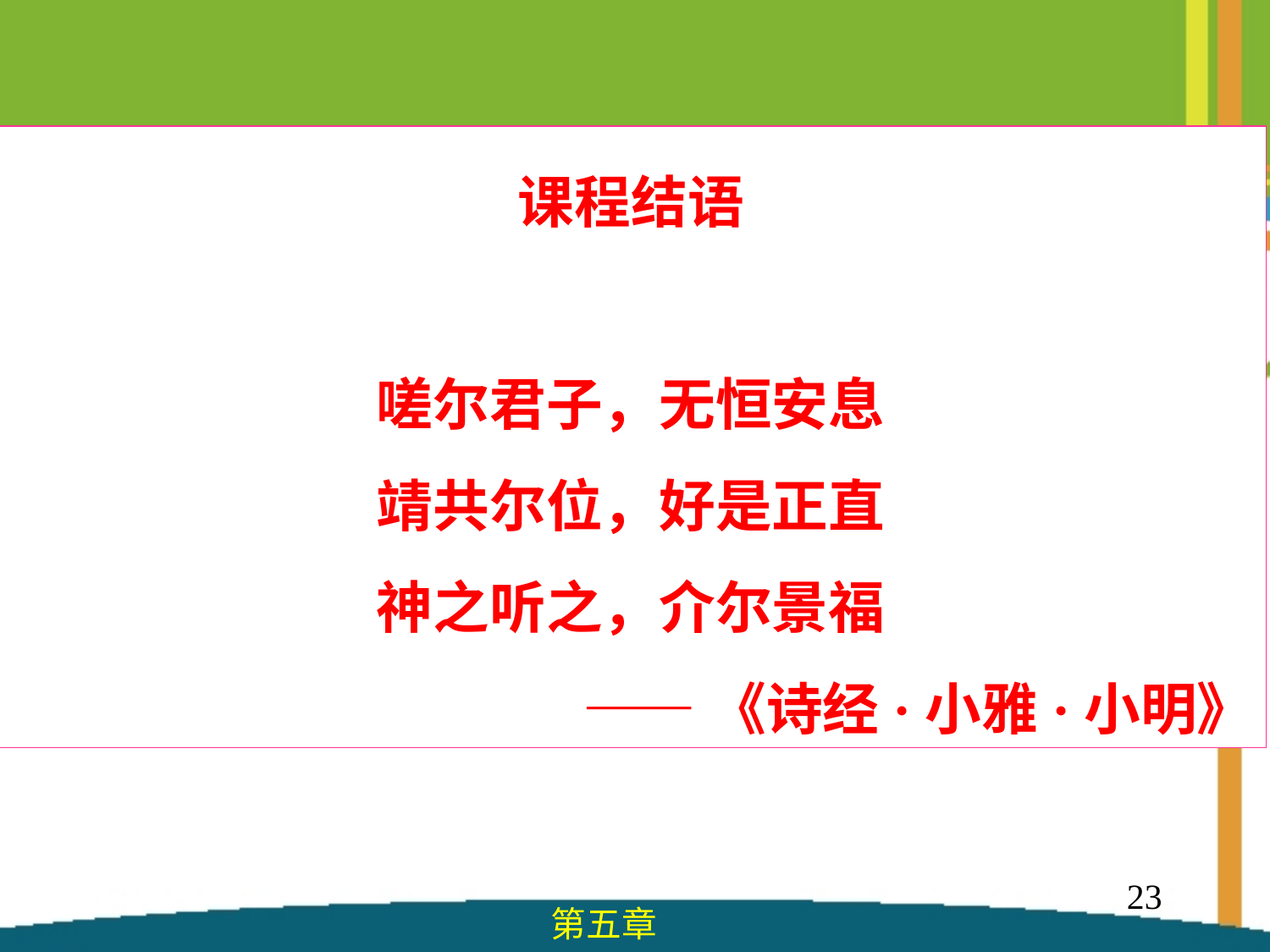

课程结语

嗟尔君子，无恒安息
靖共尔位，好是正直
神之听之，介尔景福
——《诗经·小雅·小明》
23